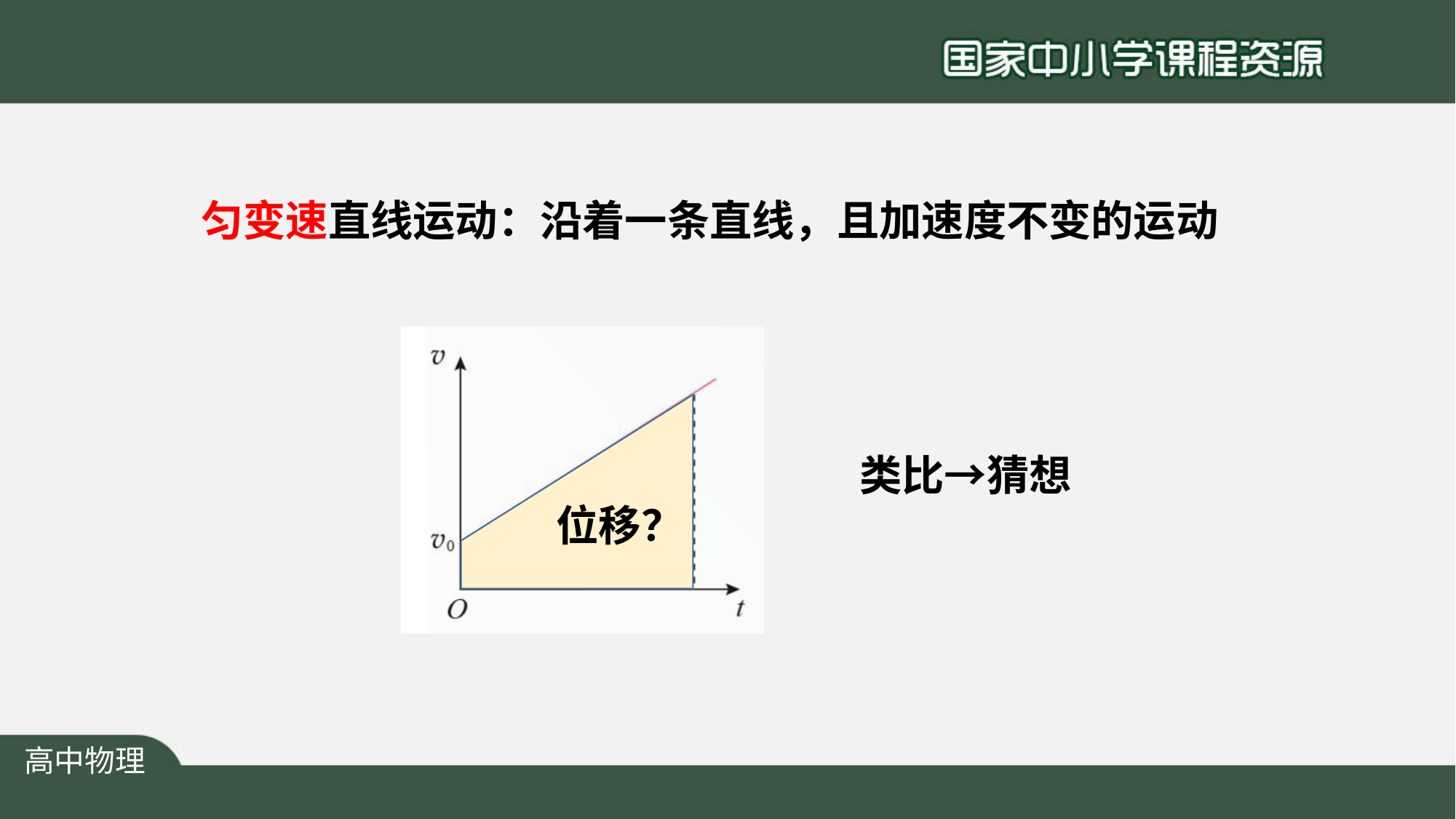

# 匀变速直线运动：沿着一条直线，且加速度不变的运动

类比→猜想
位移？
高中物理